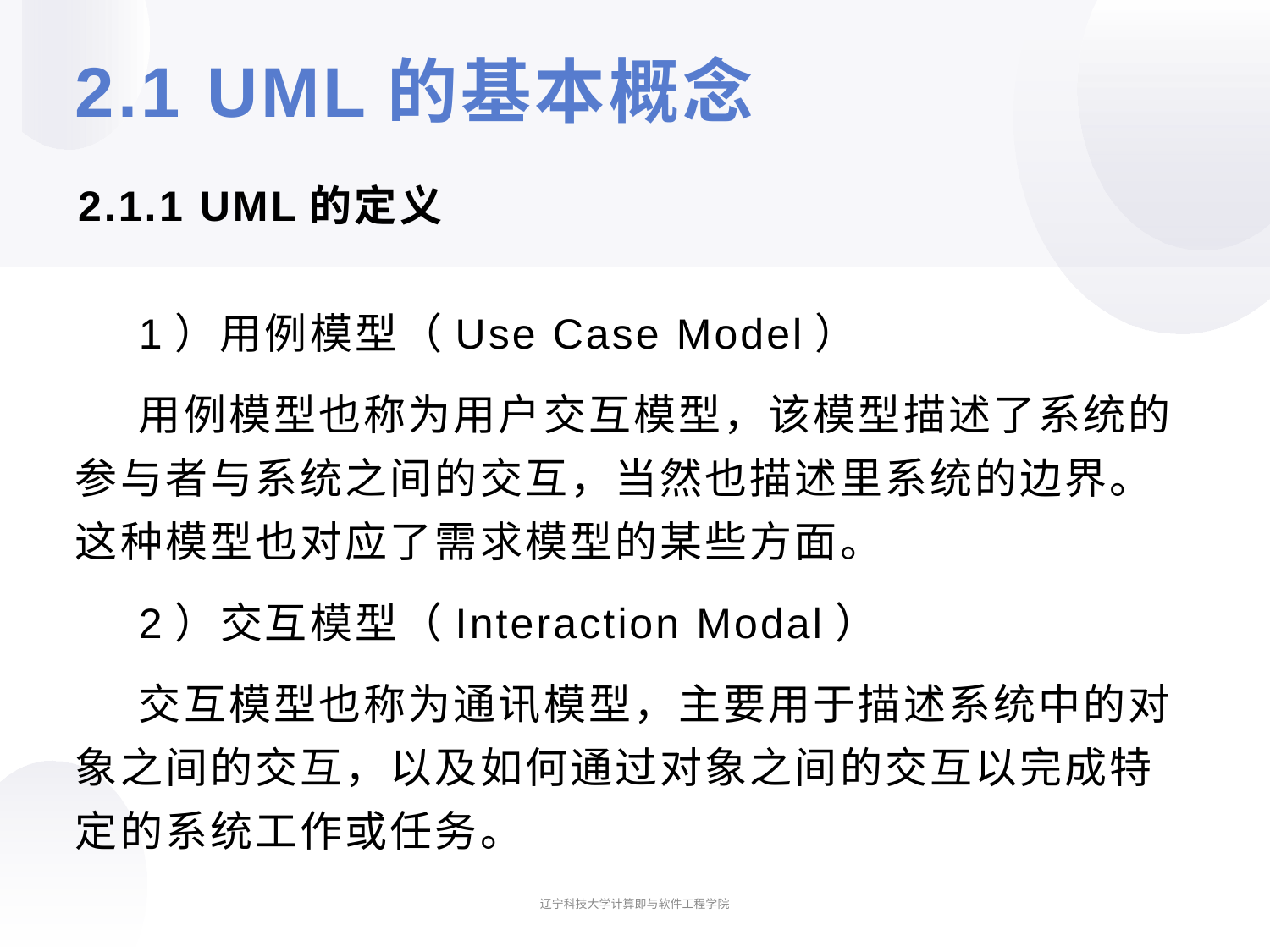

# 2.1 UML的基本概念
2.1.1 UML的定义

1）用例模型（Use Case Model）
用例模型也称为用户交互模型，该模型描述了系统的参与者与系统之间的交互，当然也描述里系统的边界。这种模型也对应了需求模型的某些方面。
2）交互模型（Interaction Modal）
交互模型也称为通讯模型，主要用于描述系统中的对象之间的交互，以及如何通过对象之间的交互以完成特定的系统工作或任务。

辽宁科技大学计算即与软件工程学院
10